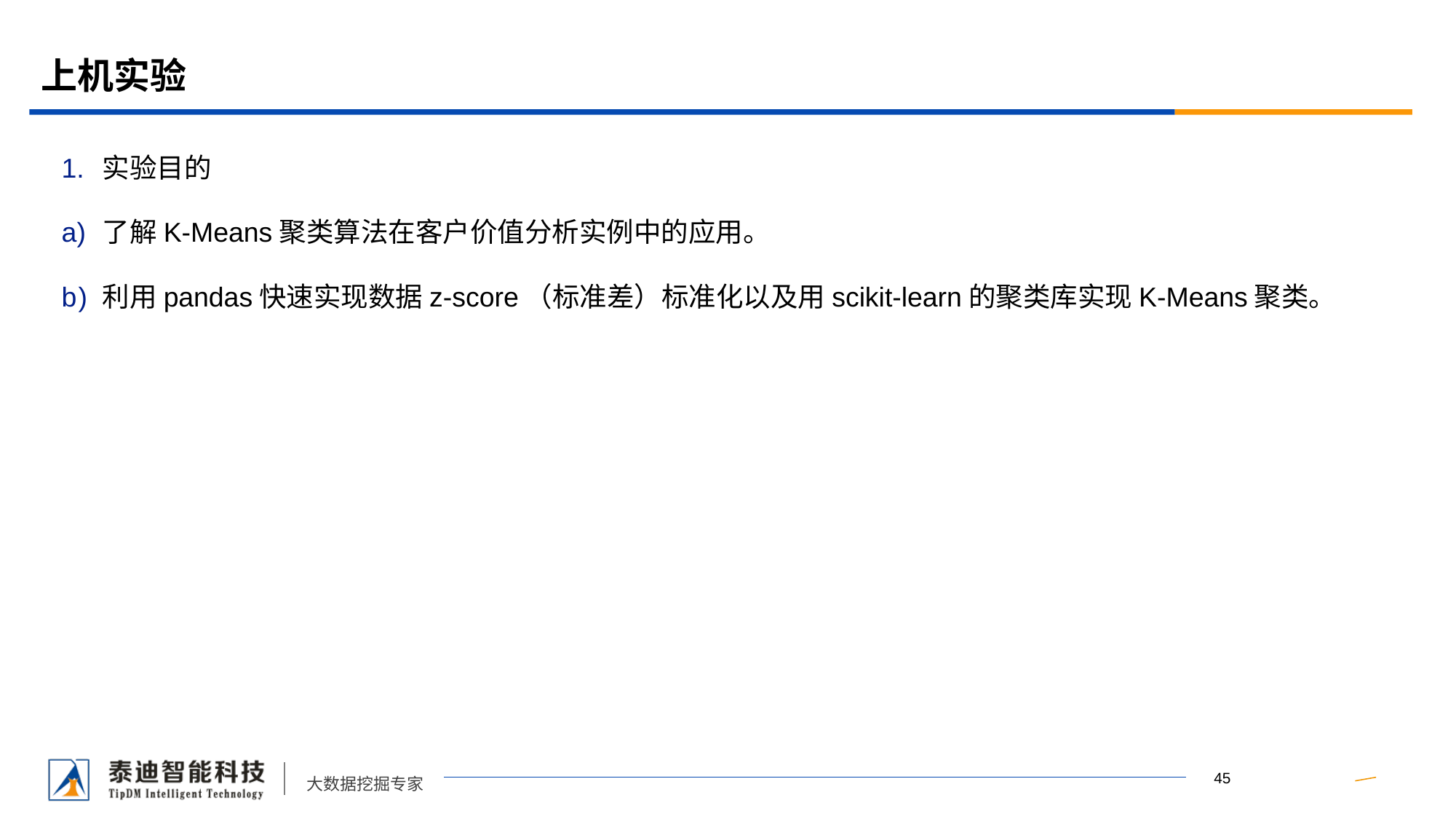

# 上机实验
实验目的
了解K-Means聚类算法在客户价值分析实例中的应用。
利用pandas快速实现数据z-score（标准差）标准化以及用scikit-learn的聚类库实现K-Means聚类。